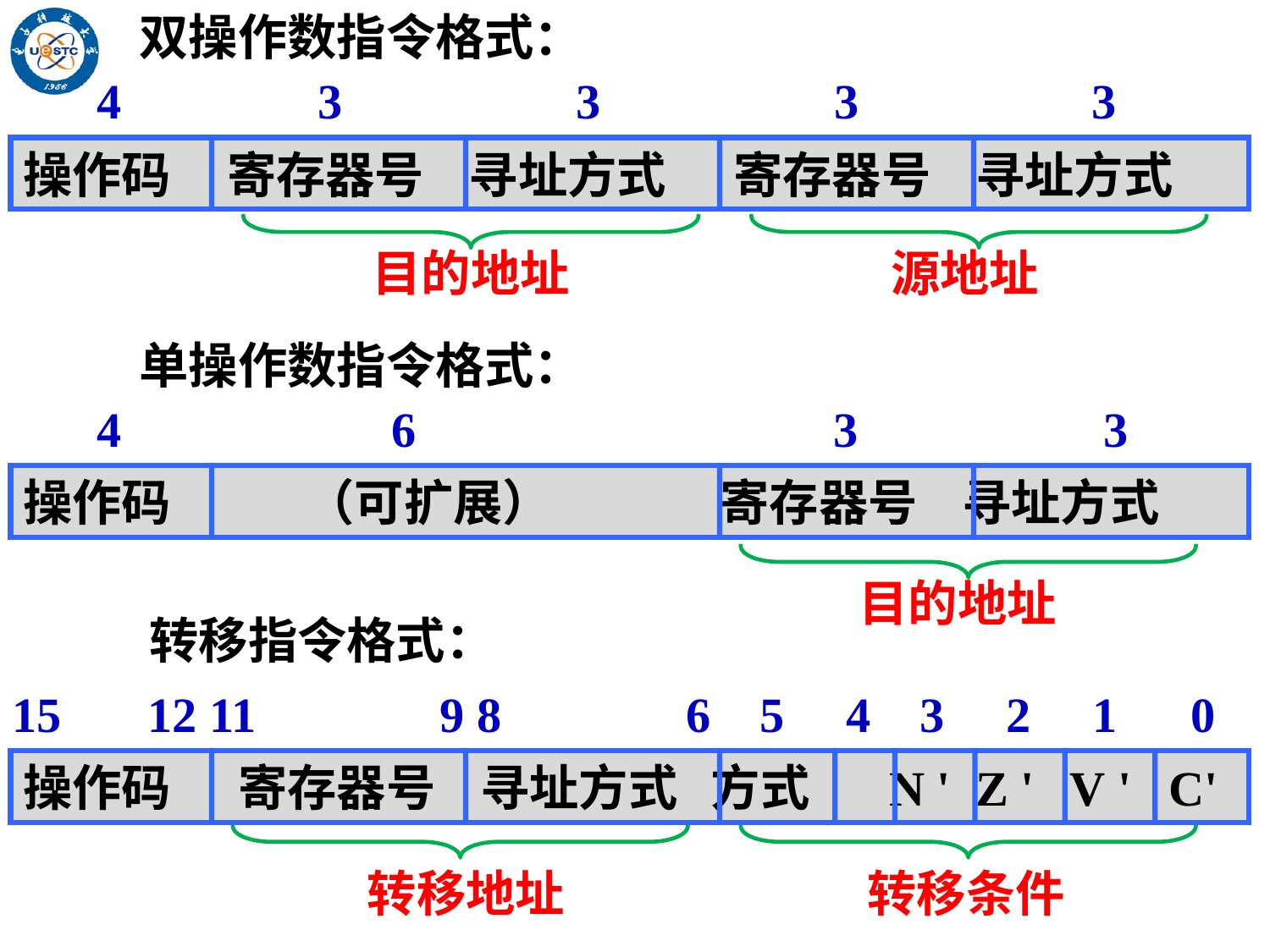

双操作数指令格式：

4                3                   3                   3                   3
操作码     寄存器号    寻址方式      寄存器号    寻址方式

目的地址
源地址
单操作数指令格式：

4                      6                                  3                    3
操作码            （可扩展）               寄存器号    寻址方式

目的地址
转移指令格式：

15       12 11               9 8               6    5     4    3     2     1      0
操作码      寄存器号    寻址方式   方式      N '  Z '   V '   C'

转移地址
转移条件